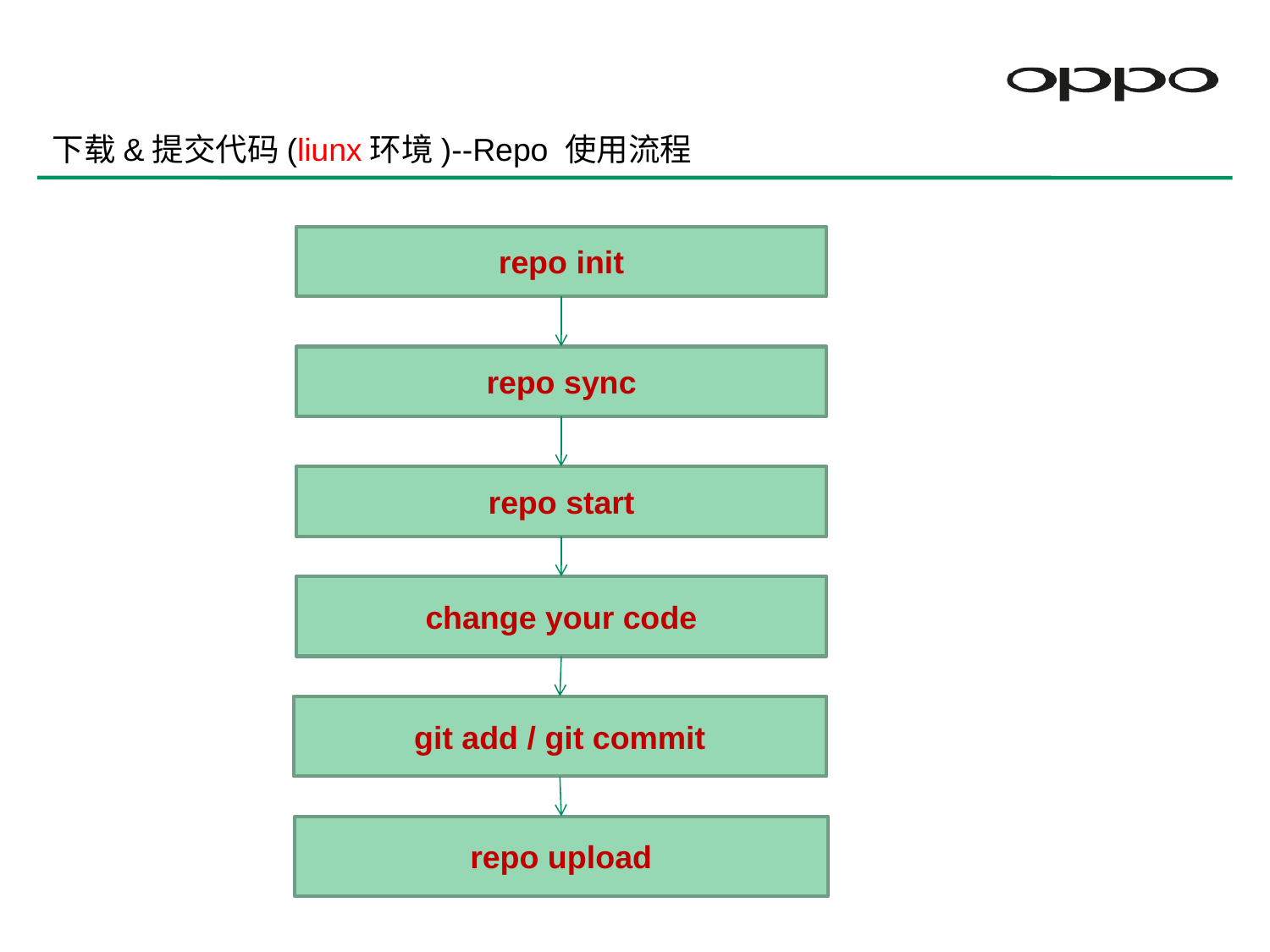

下载&提交代码(liunx环境)--Repo 使用流程

repo init
repo sync
repo start
change your code
git add / git commit
repo upload